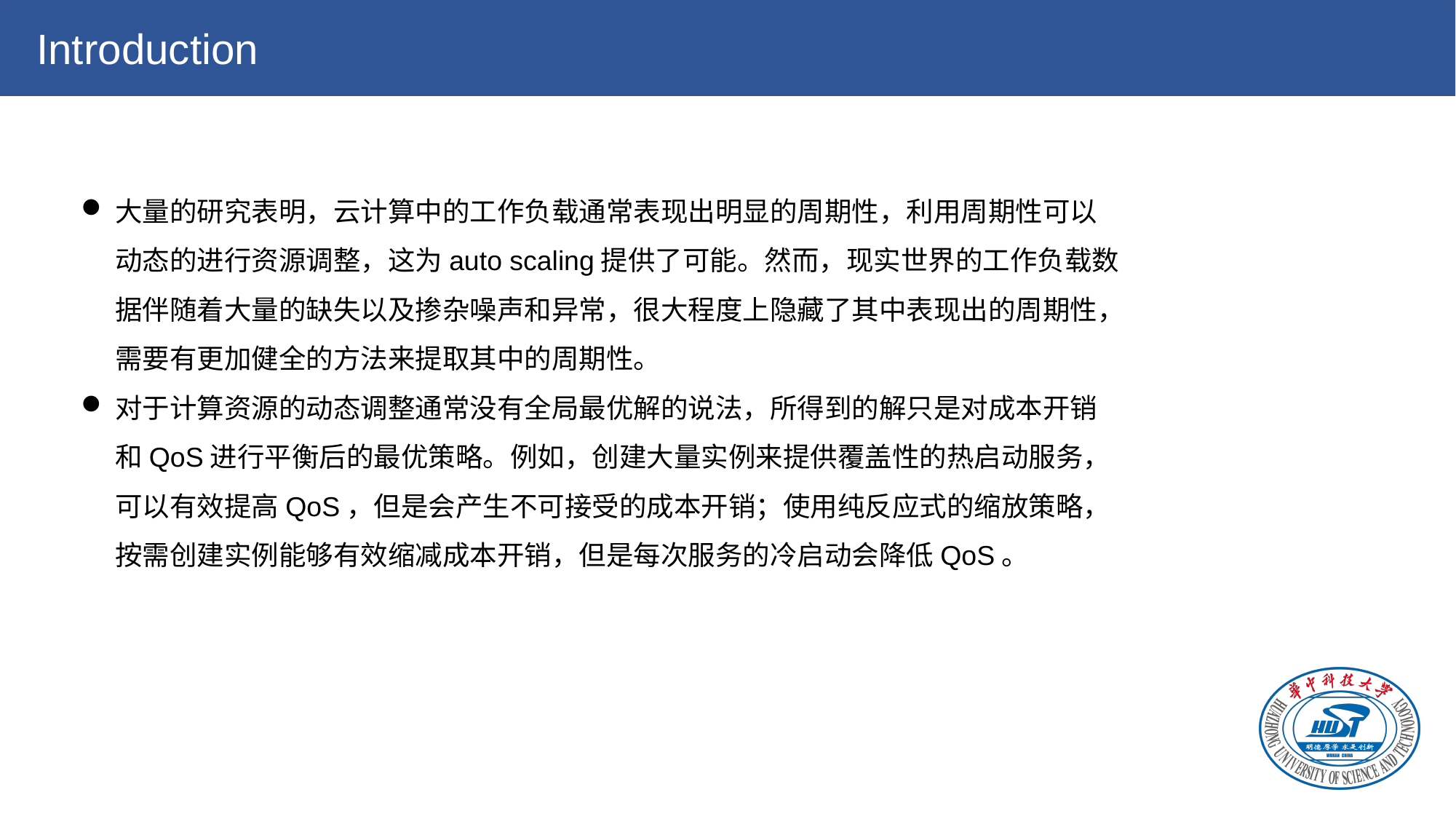

Introduction
大量的研究表明，云计算中的工作负载通常表现出明显的周期性，利用周期性可以动态的进行资源调整，这为auto scaling提供了可能。然而，现实世界的工作负载数据伴随着大量的缺失以及掺杂噪声和异常，很大程度上隐藏了其中表现出的周期性，需要有更加健全的方法来提取其中的周期性。
对于计算资源的动态调整通常没有全局最优解的说法，所得到的解只是对成本开销和QoS进行平衡后的最优策略。例如，创建大量实例来提供覆盖性的热启动服务，可以有效提高QoS，但是会产生不可接受的成本开销；使用纯反应式的缩放策略，按需创建实例能够有效缩减成本开销，但是每次服务的冷启动会降低QoS。